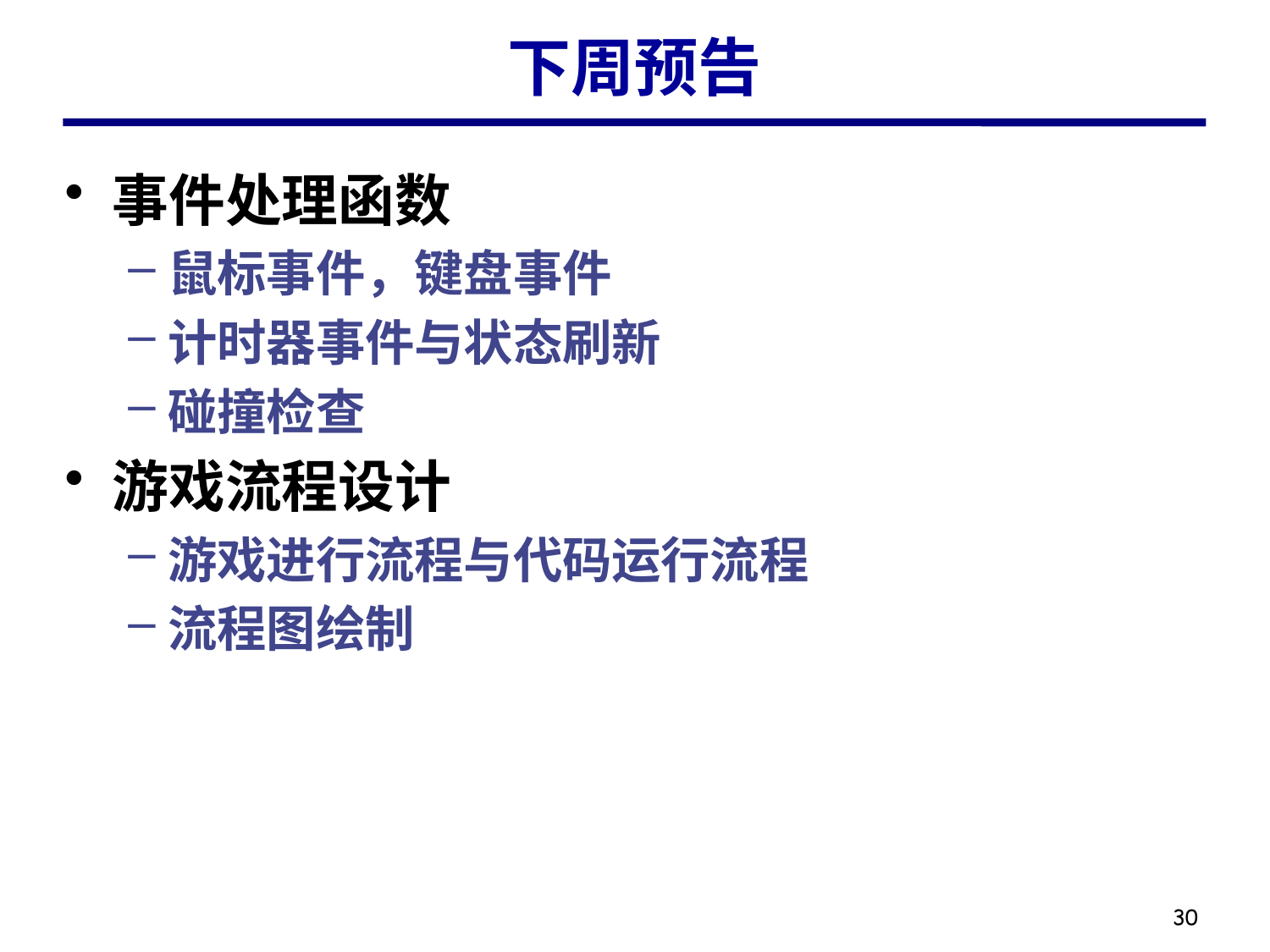

# 下周预告
事件处理函数
鼠标事件，键盘事件
计时器事件与状态刷新
碰撞检查
游戏流程设计
游戏进行流程与代码运行流程
流程图绘制